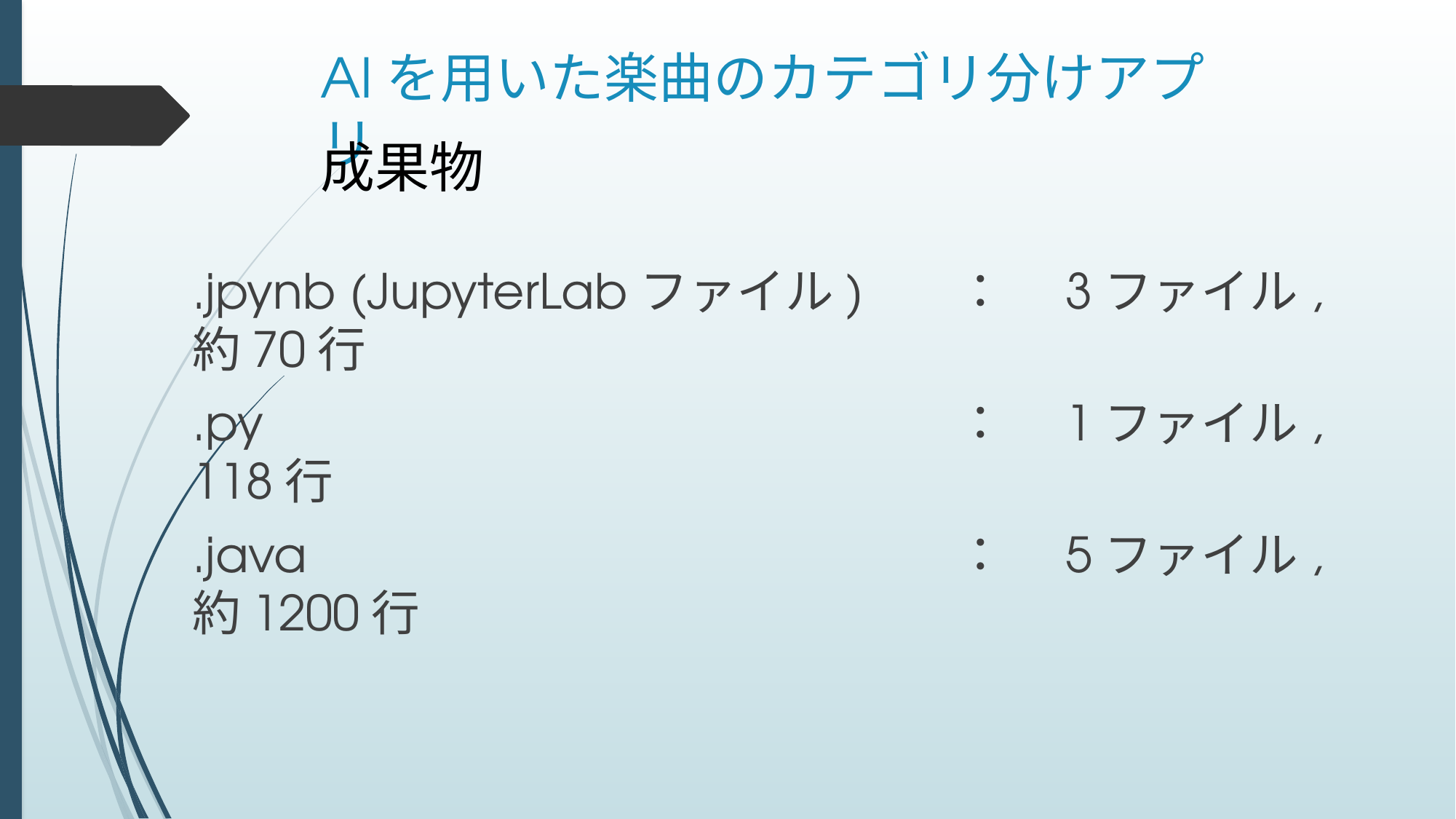

# AIを用いた楽曲のカテゴリ分けアプリ
成果物
.jpynb (JupyterLabファイル)	：	3ファイル, 約70行
.py							：	1ファイル, 118行
.java						：	5ファイル, 約1200行